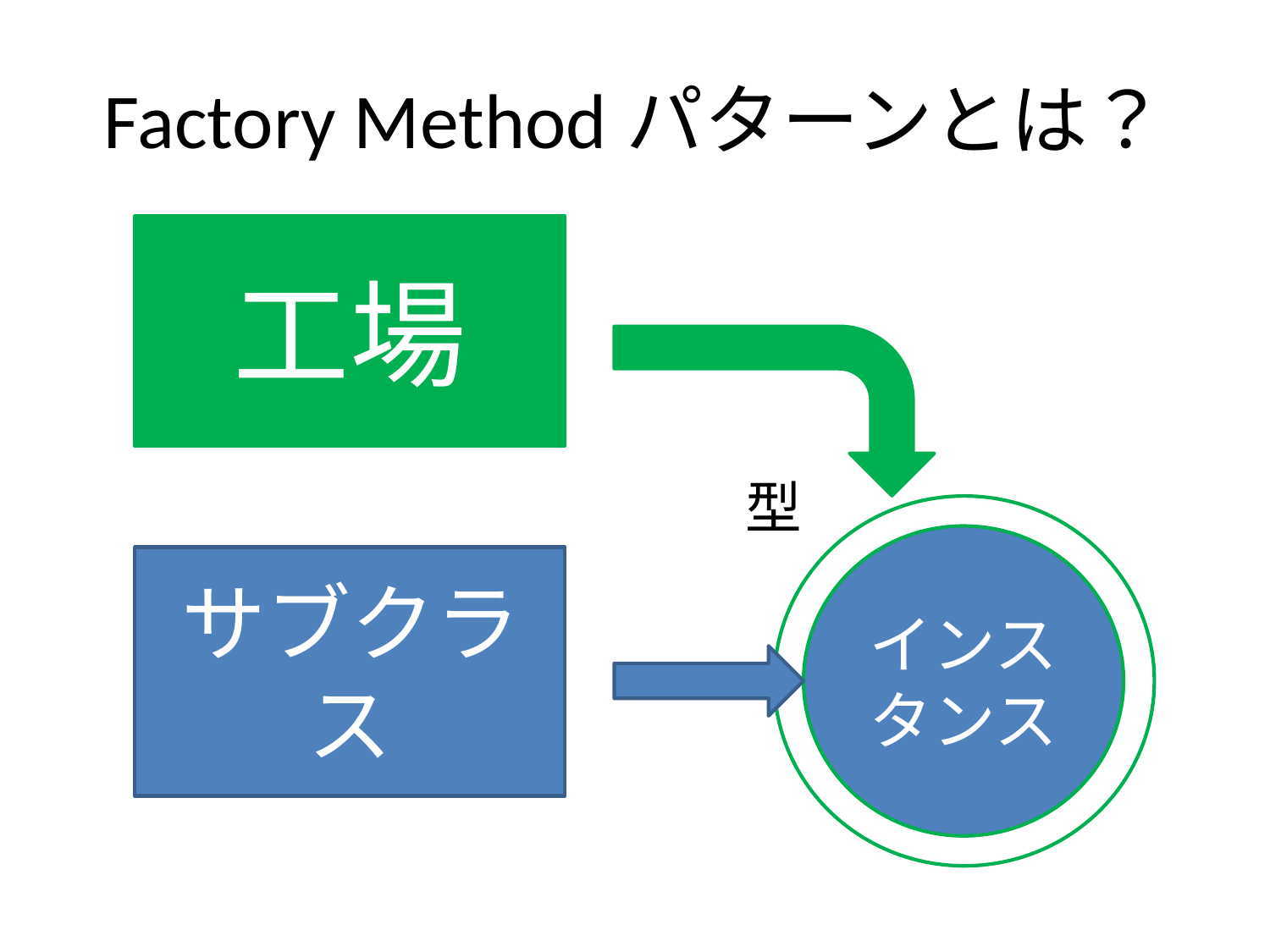

# Factory Methodパターンとは？
工場

型

インスタンス
サブクラス